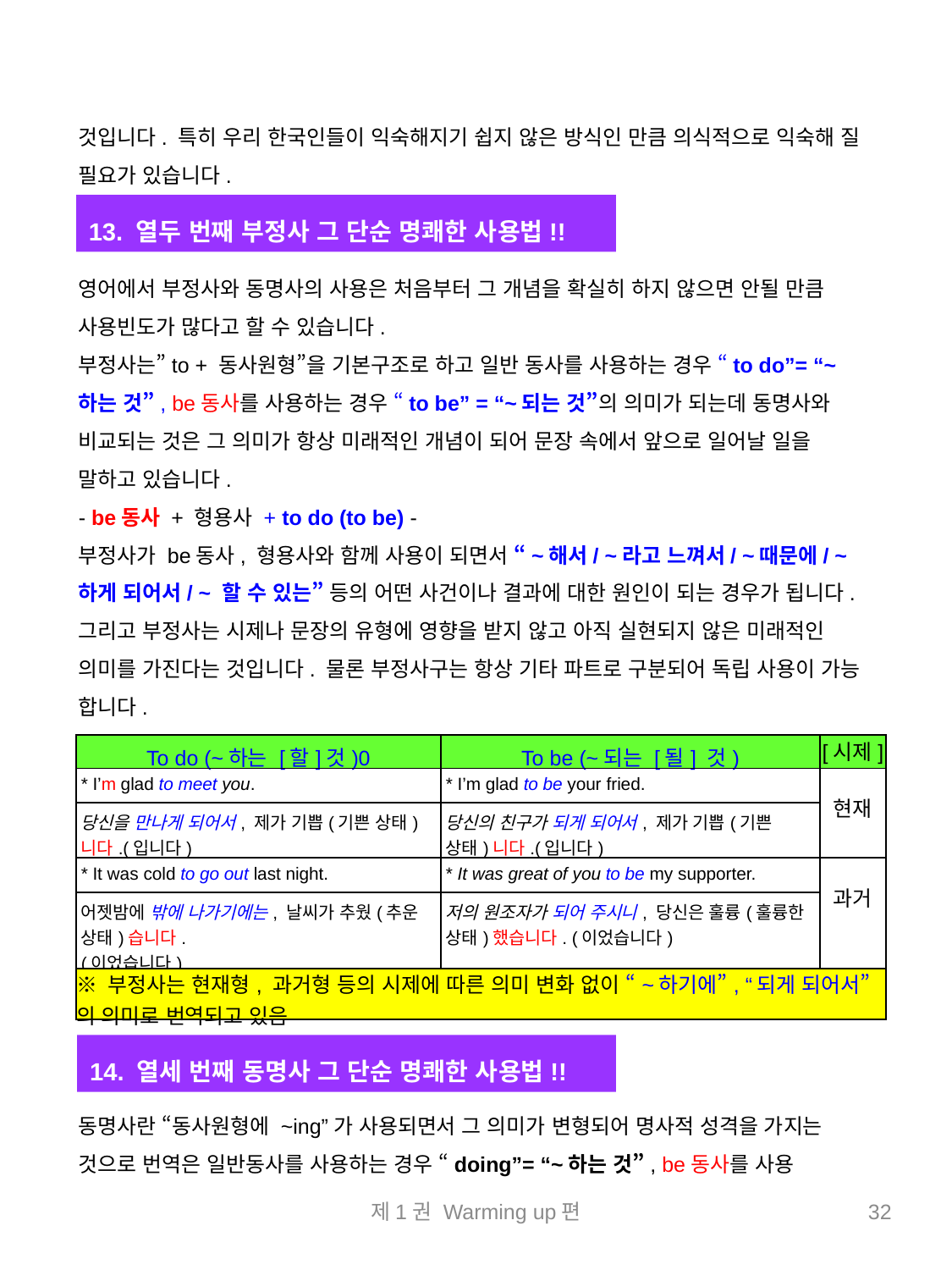

것입니다. 특히 우리 한국인들이 익숙해지기 쉽지 않은 방식인 만큼 의식적으로 익숙해 질 필요가 있습니다.

영어에서 부정사와 동명사의 사용은 처음부터 그 개념을 확실히 하지 않으면 안될 만큼 사용빈도가 많다고 할 수 있습니다.
부정사는”to + 동사원형”을 기본구조로 하고 일반 동사를 사용하는 경우 “to do”= “~하는 것”, be동사를 사용하는 경우 “to be” = “~되는 것”의 의미가 되는데 동명사와 비교되는 것은 그 의미가 항상 미래적인 개념이 되어 문장 속에서 앞으로 일어날 일을 말하고 있습니다.
- be동사 + 형용사 + to do (to be) -
부정사가 be동사, 형용사와 함께 사용이 되면서 “~해서/ ~라고 느껴서/ ~때문에/ ~하게 되어서/ ~ 할 수 있는” 등의 어떤 사건이나 결과에 대한 원인이 되는 경우가 됩니다. 그리고 부정사는 시제나 문장의 유형에 영향을 받지 않고 아직 실현되지 않은 미래적인 의미를 가진다는 것입니다. 물론 부정사구는 항상 기타 파트로 구분되어 독립 사용이 가능 합니다.
13. 열두 번째 부정사 그 단순 명쾌한 사용법!!
| To do (~하는 [할]것)0 | To be (~되는 [될] 것) | [시제] |
| --- | --- | --- |
| \* I’m glad to meet you. | \* I’m glad to be your fried. | 현재 |
| 당신을 만나게 되어서, 제가 기쁩(기쁜 상태)니다.(입니다) | 당신의 친구가 되게 되어서, 제가 기쁩(기쁜 상태)니다.(입니다) |  |
| \* It was cold to go out last night. | \* It was great of you to be my supporter. | 과거 |
| 어젯밤에 밖에 나가기에는, 날씨가 추웠(추운 상태)습니다. (이었습니다) | 저의 원조자가 되어 주시니, 당신은 훌륭(훌륭한 상태)했습니다. (이었습니다) |  |
| ※ 부정사는 현재형, 과거형 등의 시제에 따른 의미 변화 없이 “~하기에”, “되게 되어서”의 의미로 번역되고 있음 |  |  |
14. 열세 번째 동명사 그 단순 명쾌한 사용법!!
동명사란 “동사원형에 ~ing”가 사용되면서 그 의미가 변형되어 명사적 성격을 가지는 것으로 번역은 일반동사를 사용하는 경우 “doing”= “~하는 것”, be동사를 사용
제1권 Warming up편
32